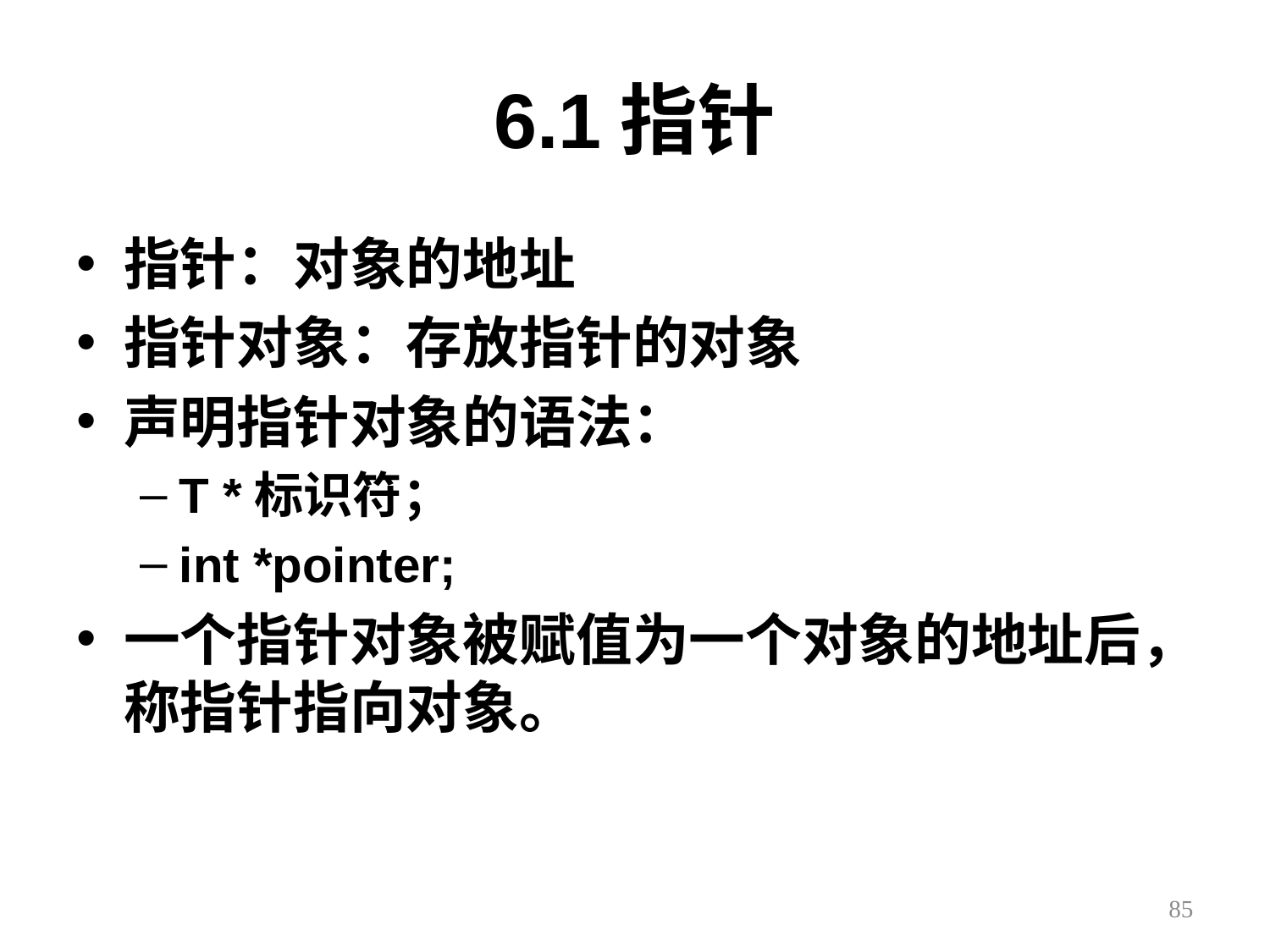

# 6.1指针
指针：对象的地址
指针对象：存放指针的对象
声明指针对象的语法：
T *标识符；
int *pointer;
一个指针对象被赋值为一个对象的地址后，称指针指向对象。
85